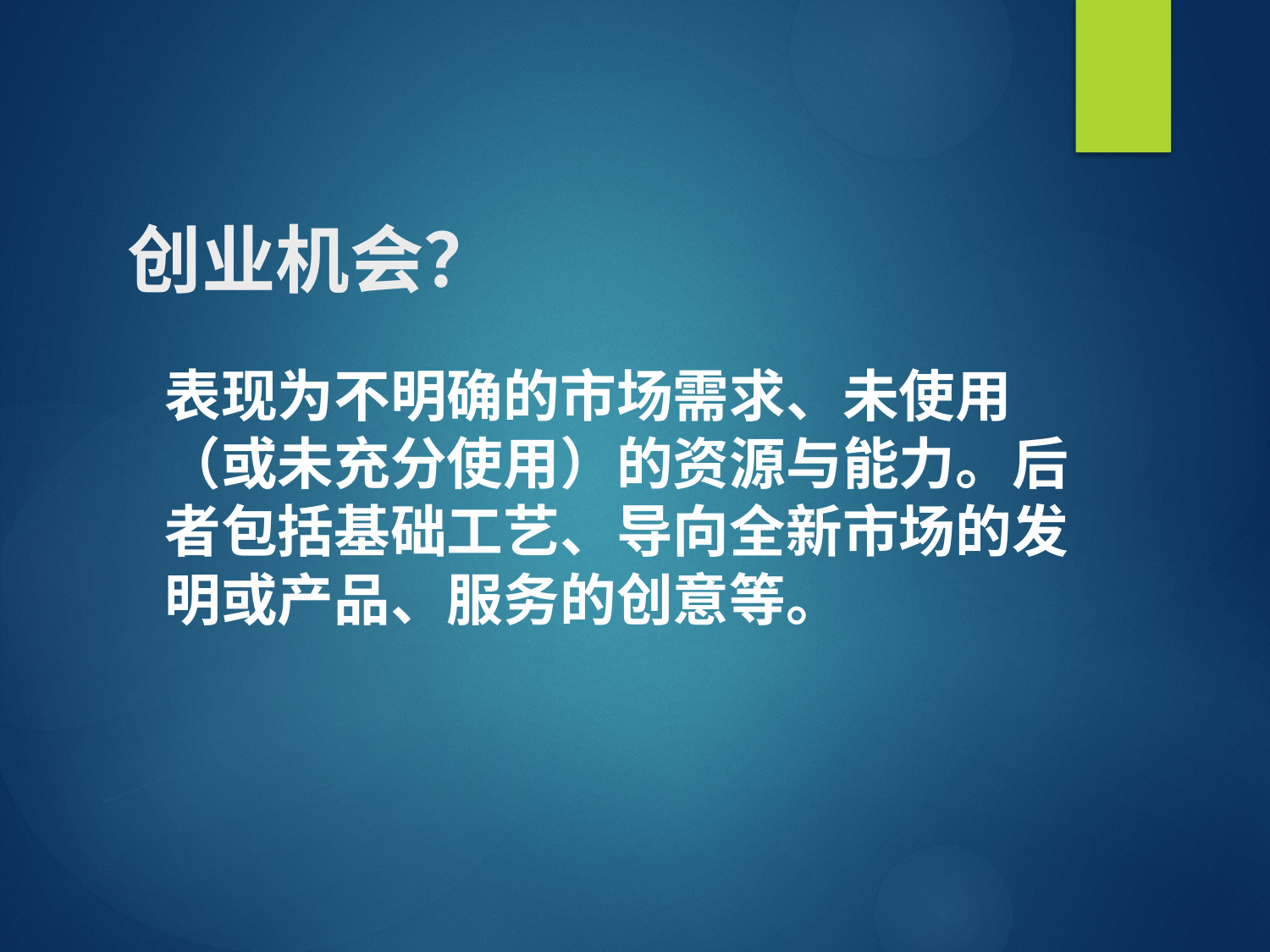

# 创业机会？
表现为不明确的市场需求、未使用（或未充分使用）的资源与能力。后者包括基础工艺、导向全新市场的发明或产品、服务的创意等。